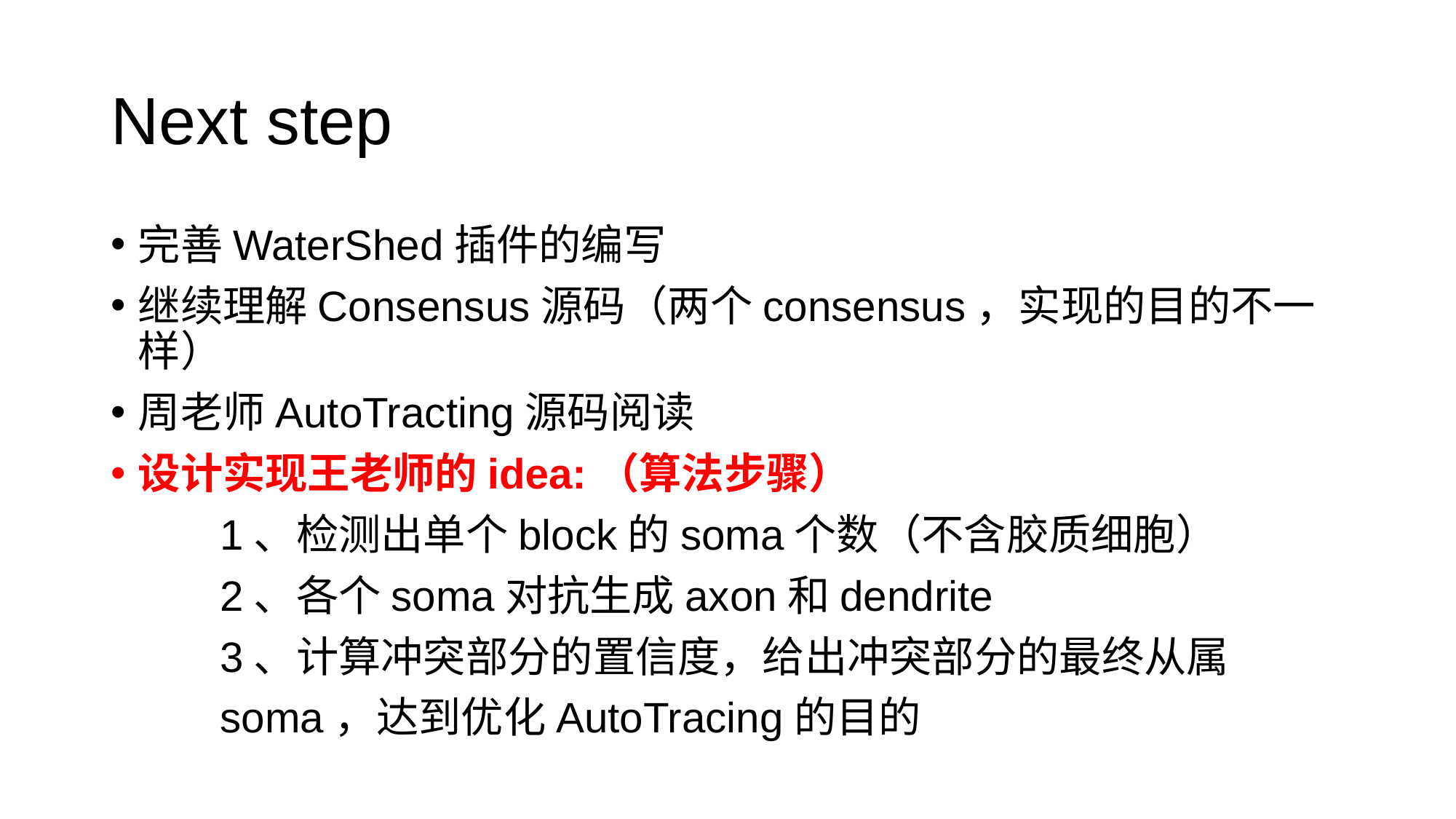

# Next step
完善WaterShed插件的编写
继续理解Consensus源码（两个consensus，实现的目的不一样）
周老师AutoTracting源码阅读
设计实现王老师的idea:（算法步骤）
	1、检测出单个block的soma个数（不含胶质细胞）
	2、各个soma对抗生成axon和dendrite
	3、计算冲突部分的置信度，给出冲突部分的最终从属
       	soma，达到优化AutoTracing的目的